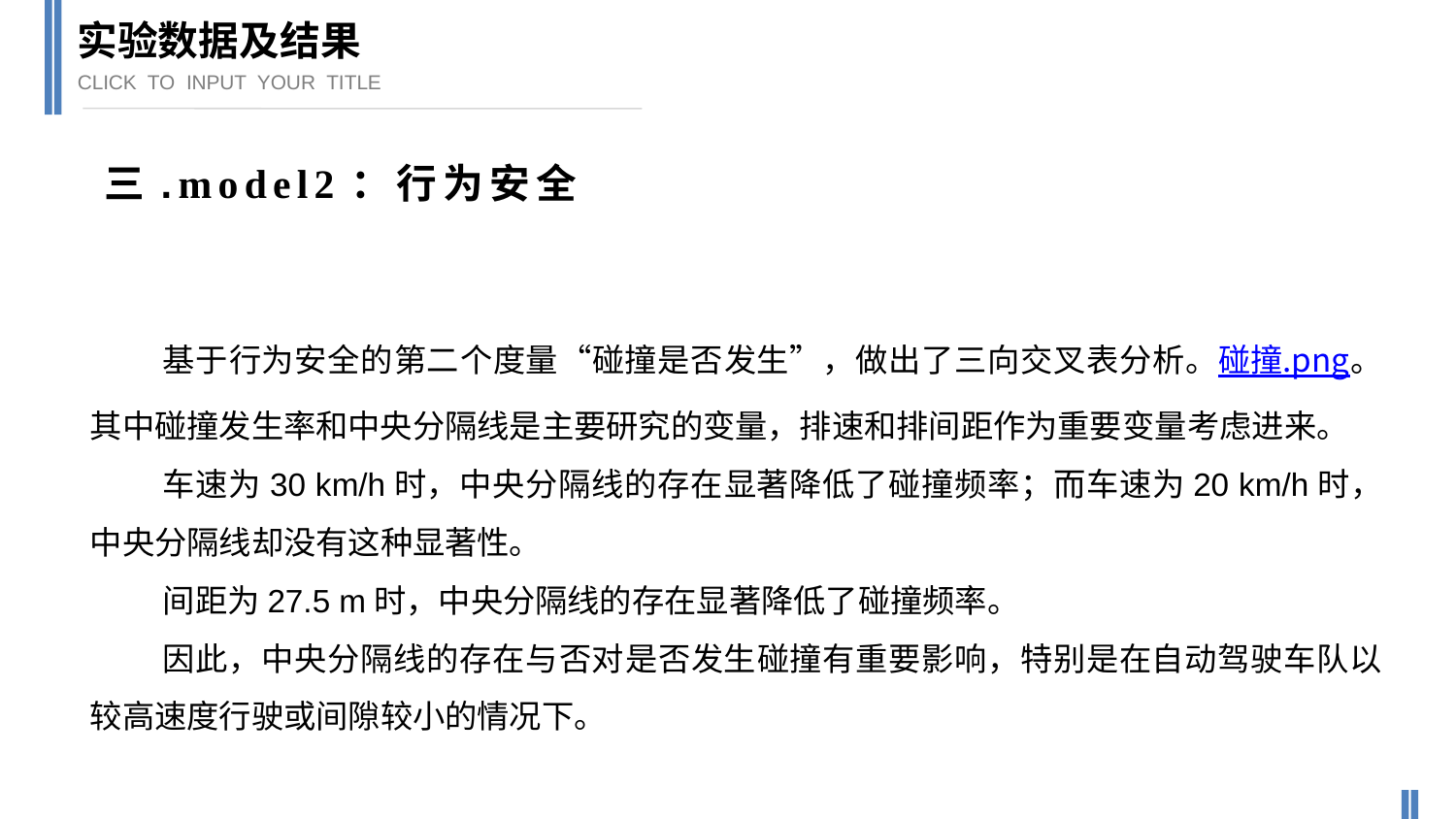

实验数据及结果
CLICK  TO  INPUT  YOUR  TITLE
三.model2：行为安全
基于行为安全的第二个度量“碰撞是否发生”，做出了三向交叉表分析。碰撞.png。其中碰撞发生率和中央分隔线是主要研究的变量，排速和排间距作为重要变量考虑进来。
车速为30 km/h时，中央分隔线的存在显著降低了碰撞频率；而车速为20 km/h时，中央分隔线却没有这种显著性。
间距为27.5 m时，中央分隔线的存在显著降低了碰撞频率。
因此，中央分隔线的存在与否对是否发生碰撞有重要影响，特别是在自动驾驶车队以较高速度行驶或间隙较小的情况下。